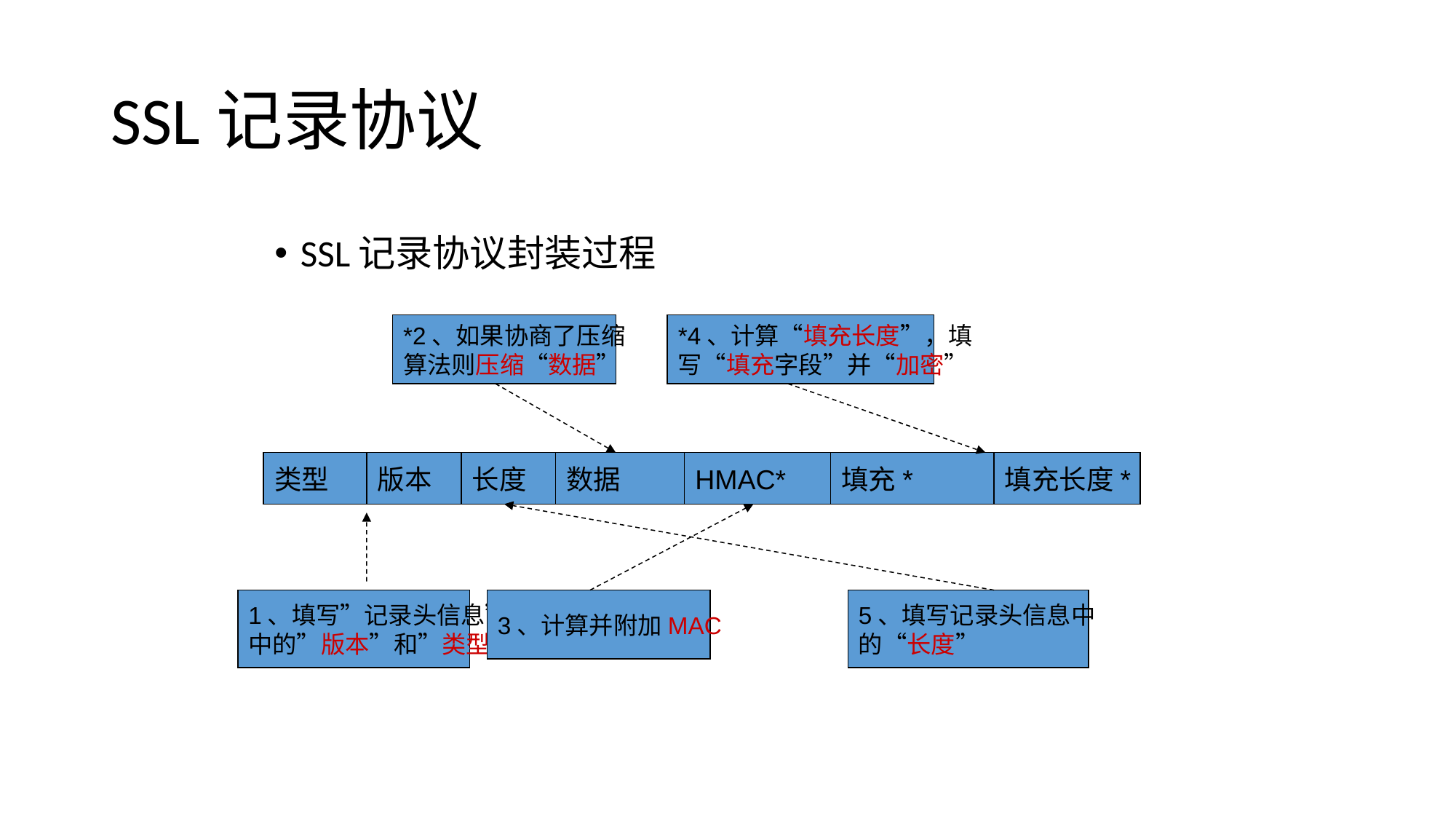

# SSL记录协议
SSL记录协议封装过程
*2、如果协商了压缩
算法则压缩“数据”
*4、计算“填充长度”，填
写“填充字段”并“加密”

类型
版本
长度
数据
HMAC*
填充*
填充长度*

1、填写”记录头信息”
中的”版本”和”类型”
3、计算并附加MAC
5、填写记录头信息中
的“长度”